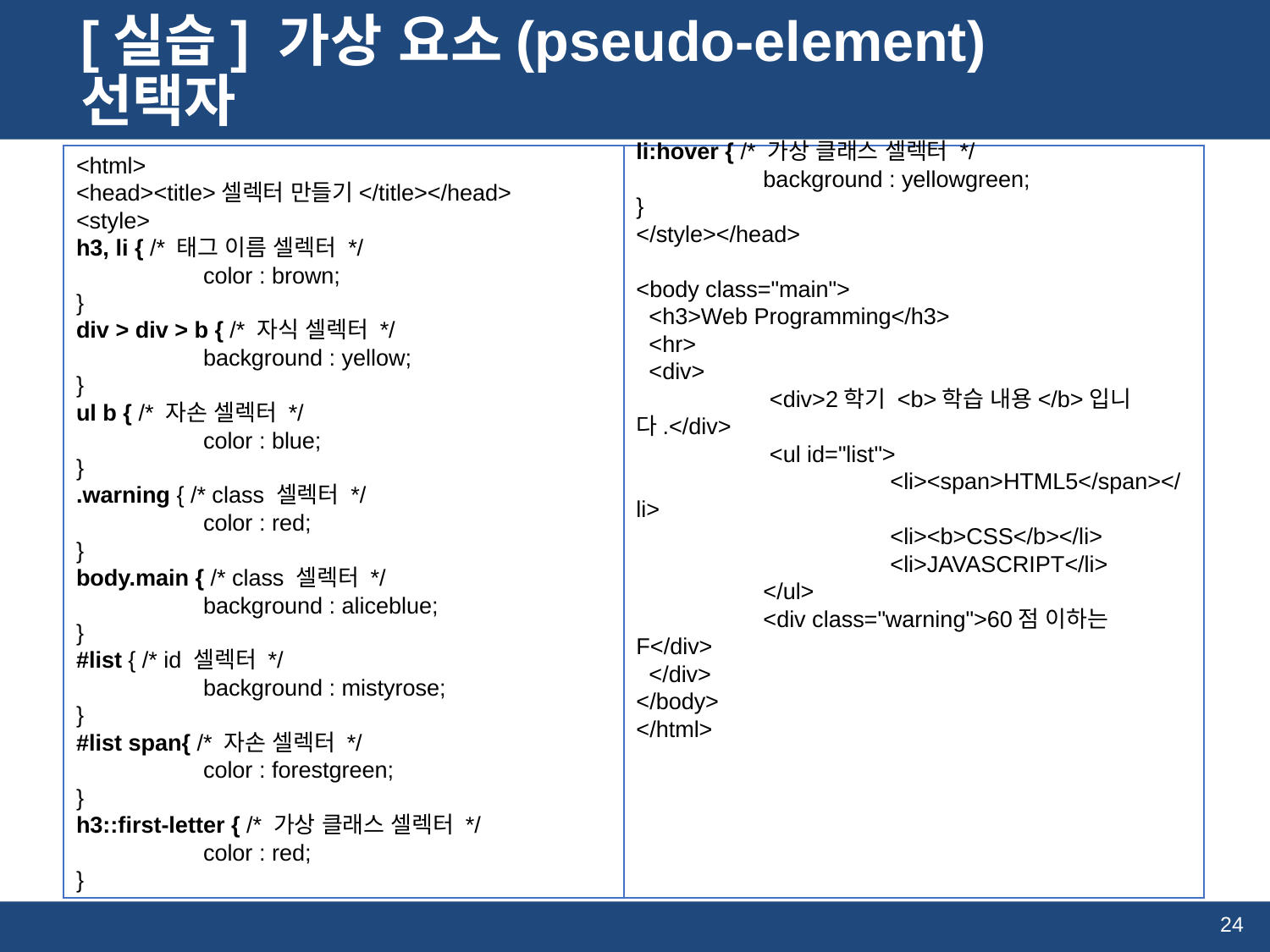

# [실습] 가상 요소(pseudo-element) 선택자
<html>
<head><title>셀렉터 만들기</title></head>
<style>
h3, li { /* 태그 이름 셀렉터 */
	color : brown;
}
div > div > b { /* 자식 셀렉터 */
	background : yellow;
}
ul b { /* 자손 셀렉터 */
	color : blue;
}
.warning { /* class 셀렉터 */
	color : red;
}
body.main { /* class 셀렉터 */
	background : aliceblue;
}
#list { /* id 셀렉터 */
	background : mistyrose;
}
#list span{ /* 자손 셀렉터 */
	color : forestgreen;
}
h3::first-letter { /* 가상 클래스 셀렉터 */
	color : red;
}
li:hover { /* 가상 클래스 셀렉터 */
	background : yellowgreen;
}
</style></head>

<body class="main">
  <h3>Web Programming</h3>
  <hr>
  <div>
	 <div>2학기 <b>학습 내용</b>입니다.</div>
	 <ul id="list">
		<li><span>HTML5</span></li>
		<li><b>CSS</b></li>
		<li>JAVASCRIPT</li>
	</ul>
	<div class="warning">60점 이하는 F</div>
  </div>
</body>
</html>

24